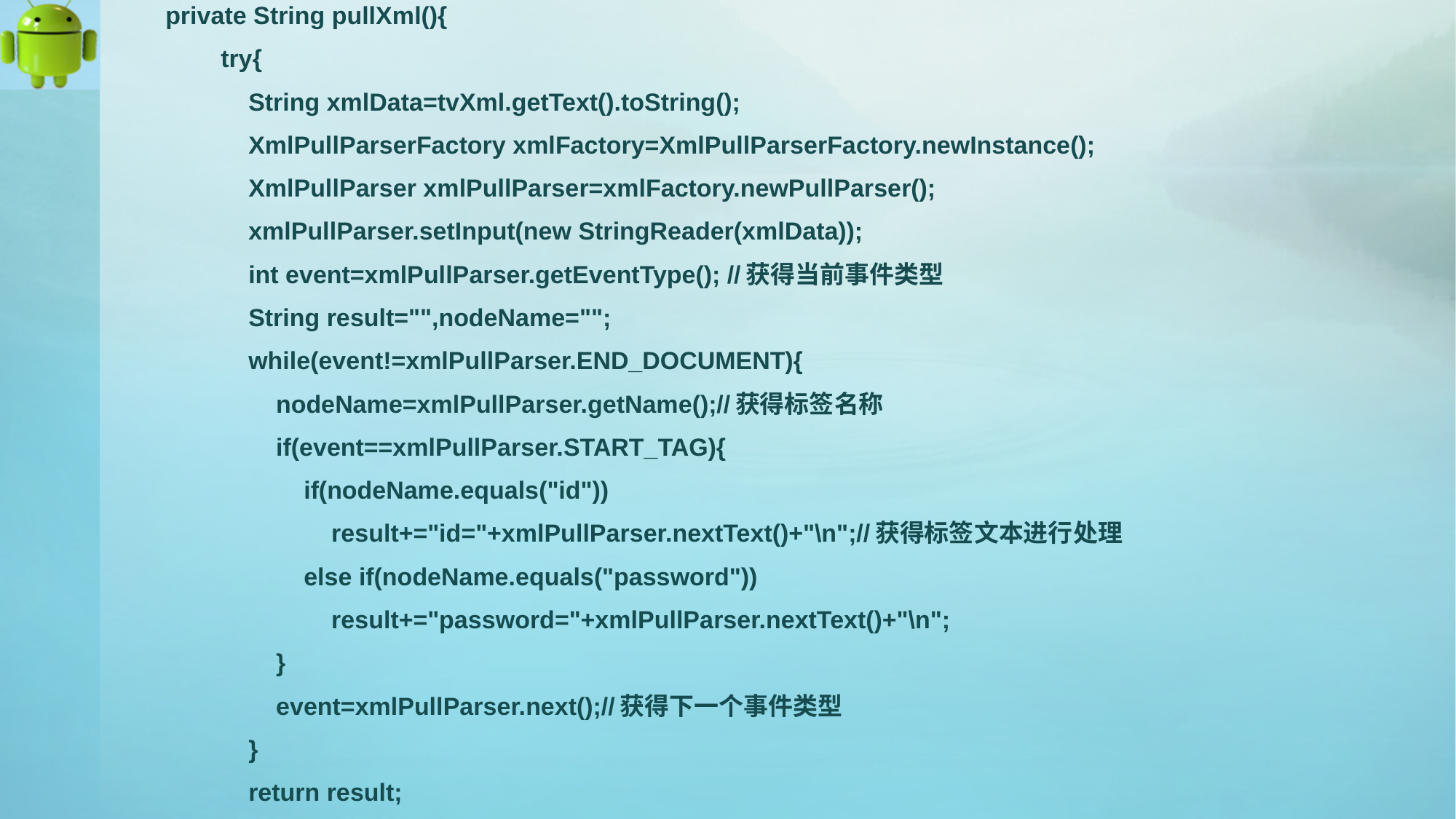

private String pullXml(){
        try{
            String xmlData=tvXml.getText().toString();
            XmlPullParserFactory xmlFactory=XmlPullParserFactory.newInstance();
            XmlPullParser xmlPullParser=xmlFactory.newPullParser();
            xmlPullParser.setInput(new StringReader(xmlData));
            int event=xmlPullParser.getEventType(); //获得当前事件类型
            String result="",nodeName="";
            while(event!=xmlPullParser.END_DOCUMENT){
                nodeName=xmlPullParser.getName();//获得标签名称
                if(event==xmlPullParser.START_TAG){
                    if(nodeName.equals("id"))
                        result+="id="+xmlPullParser.nextText()+"\n";//获得标签文本进行处理
                    else if(nodeName.equals("password"))
                        result+="password="+xmlPullParser.nextText()+"\n";
                }
                event=xmlPullParser.next();//获得下一个事件类型
            }
            return result;